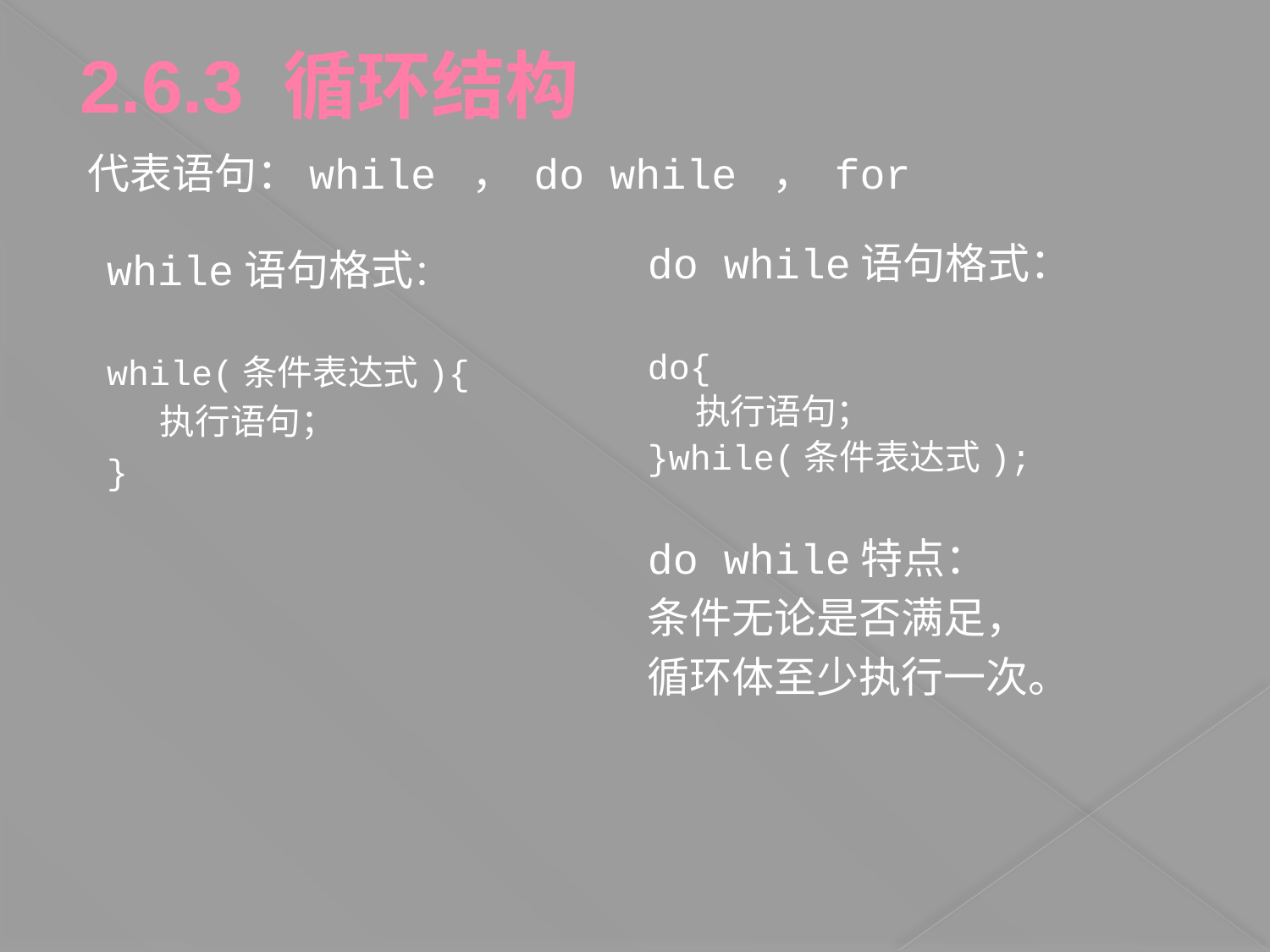

2.6.3 循环结构
代表语句：while ， do while ， for
do while语句格式：

do{
	执行语句；
}while(条件表达式);

do while特点：
条件无论是否满足，
循环体至少执行一次。

# while语句格式：

while(条件表达式){
	执行语句；
}